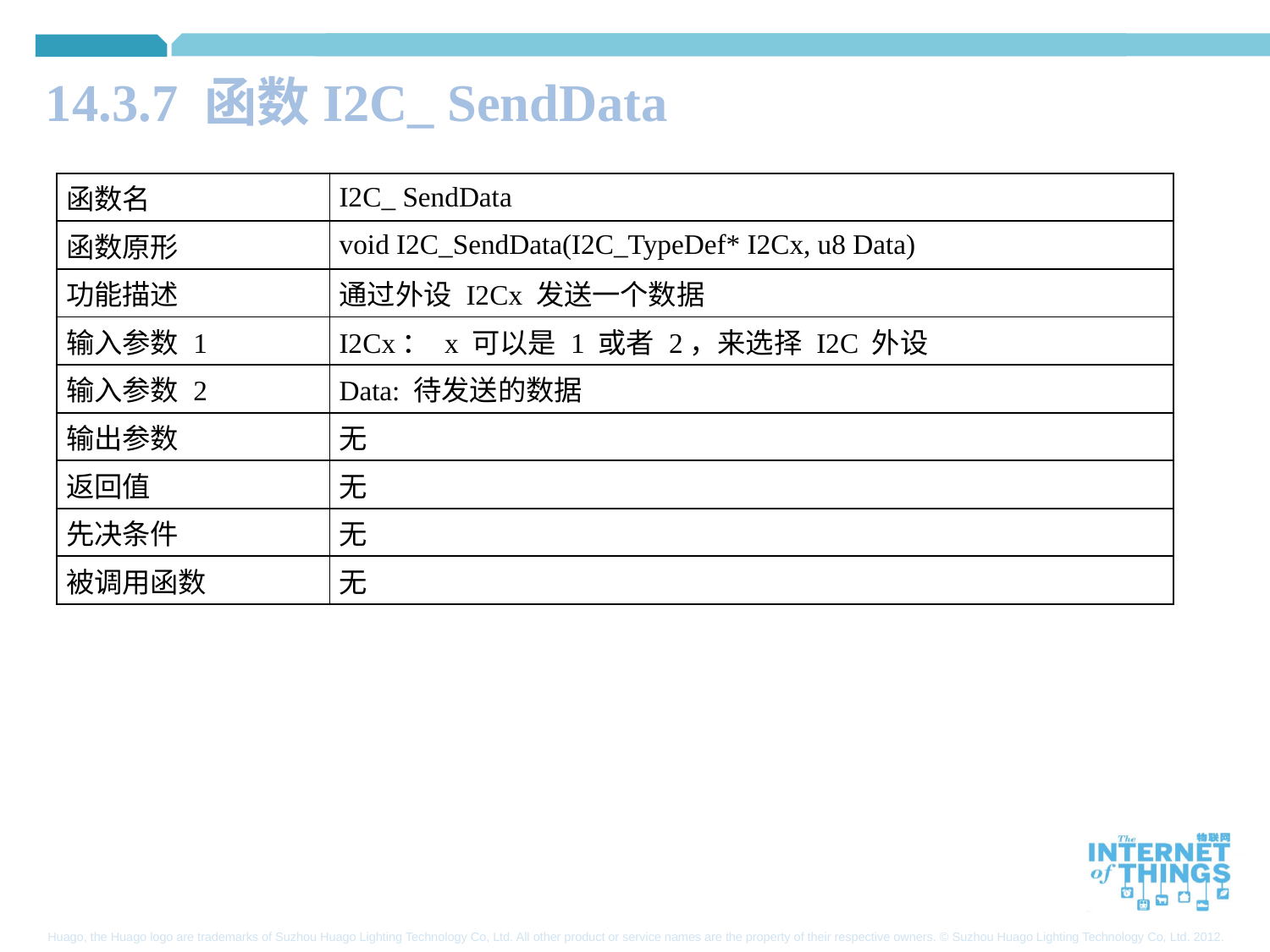

14.3.7 函数I2C_ SendData
| 函数名 | I2C\_ SendData |
| --- | --- |
| 函数原形 | void I2C\_SendData(I2C\_TypeDef\* I2Cx, u8 Data) |
| 功能描述 | 通过外设 I2Cx 发送一个数据 |
| 输入参数 1 | I2Cx： x 可以是 1 或者 2，来选择 I2C 外设 |
| 输入参数 2 | Data: 待发送的数据 |
| 输出参数 | 无 |
| 返回值 | 无 |
| 先决条件 | 无 |
| 被调用函数 | 无 |